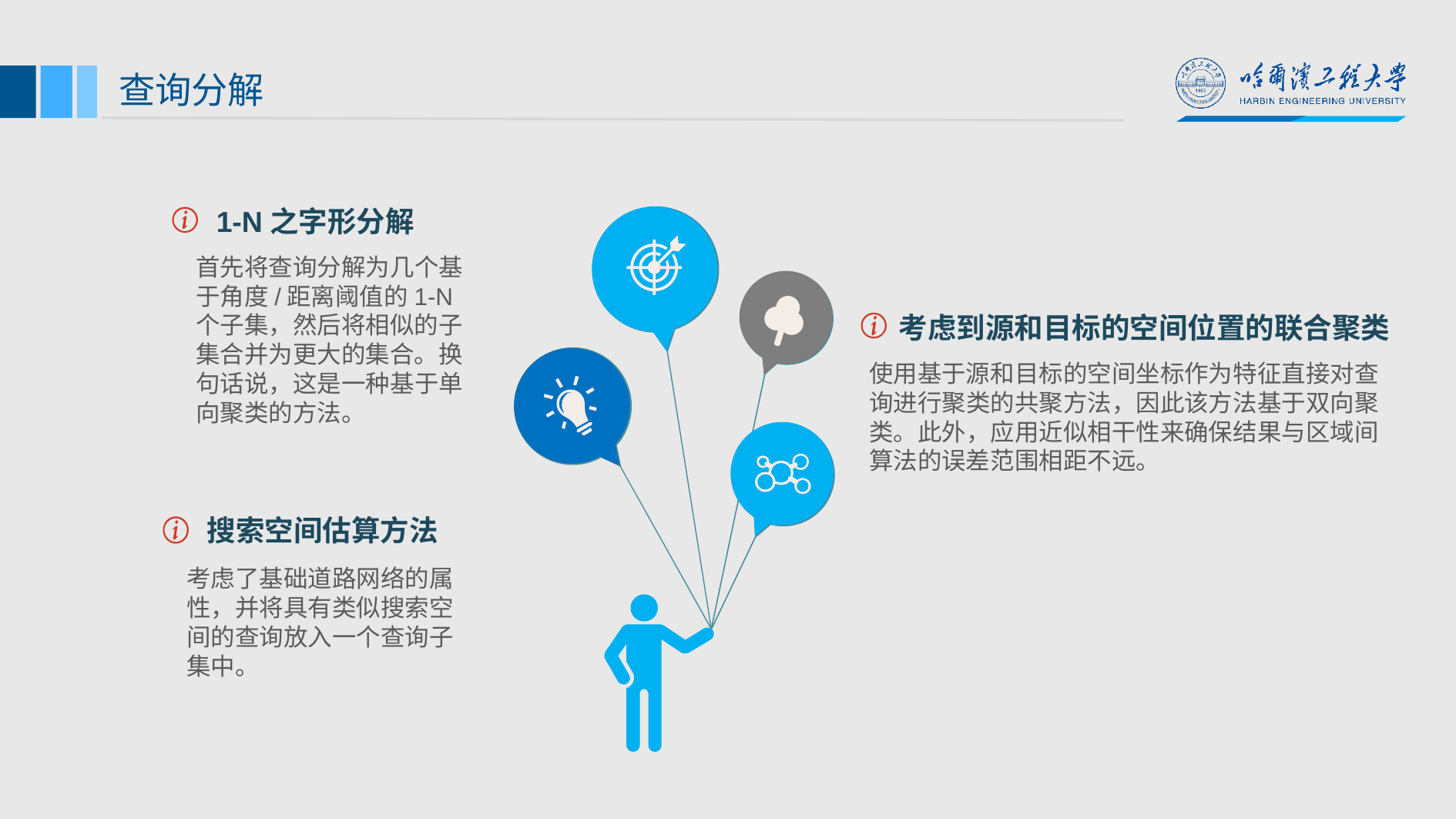

查询分解
1-N之字形分解

首先将查询分解为几个基于角度/距离阈值的1-N个子集，然后将相似的子集合并为更大的集合。换句话说，这是一种基于单向聚类的方法。

考虑到源和目标的空间位置的联合聚类
使用基于源和目标的空间坐标作为特征直接对查询进行聚类的共聚方法，因此该方法基于双向聚类。此外，应用近似相干性来确保结果与区域间算法的误差范围相距不远。

搜索空间估算方法

考虑了基础道路网络的属性，并将具有类似搜索空间的查询放入一个查询子集中。